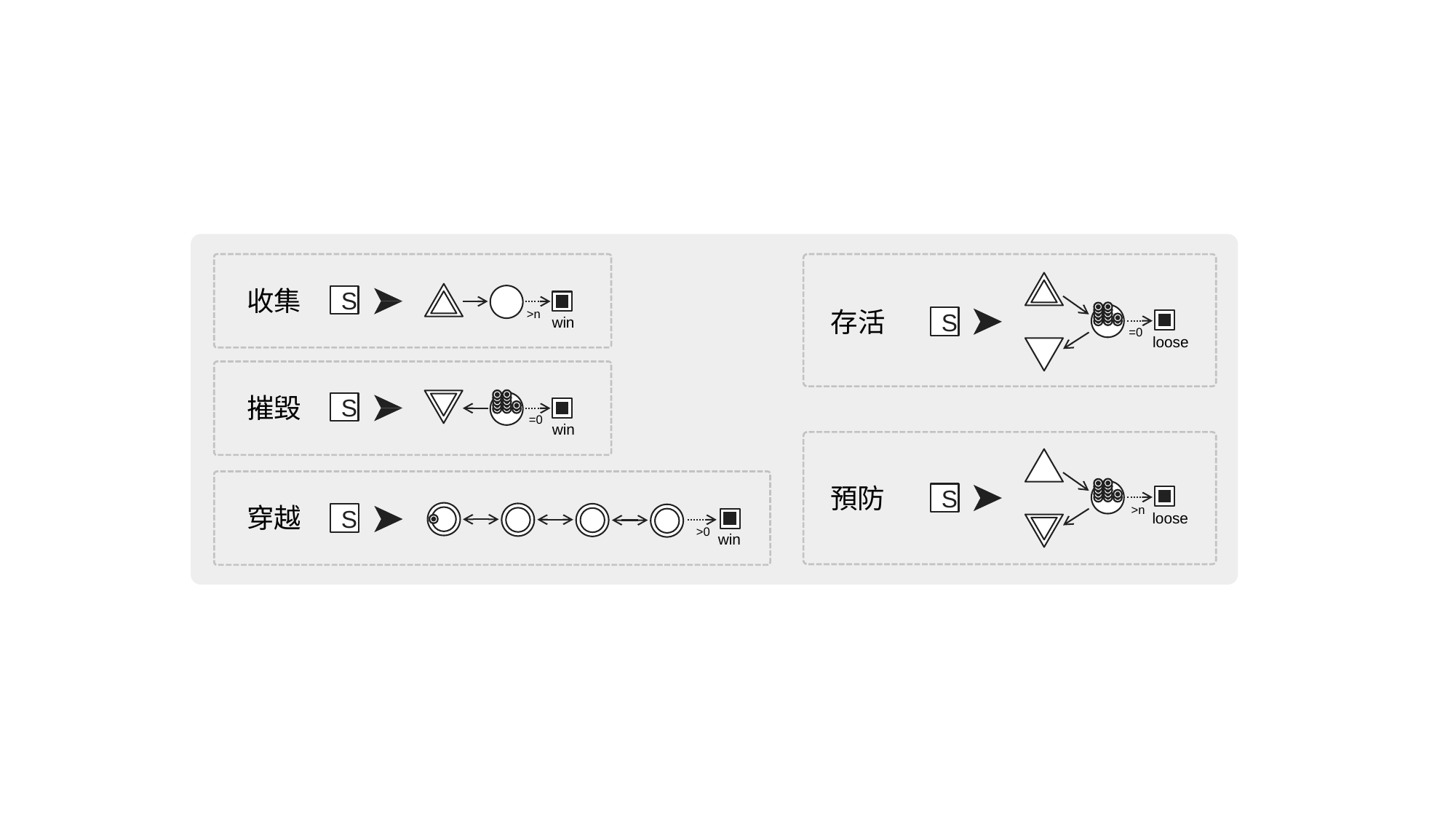

收集

S

win
>n

S

loose
=0

存活

摧毀

S

win
=0

S

loose
>n

預防

穿越

S

win

>0